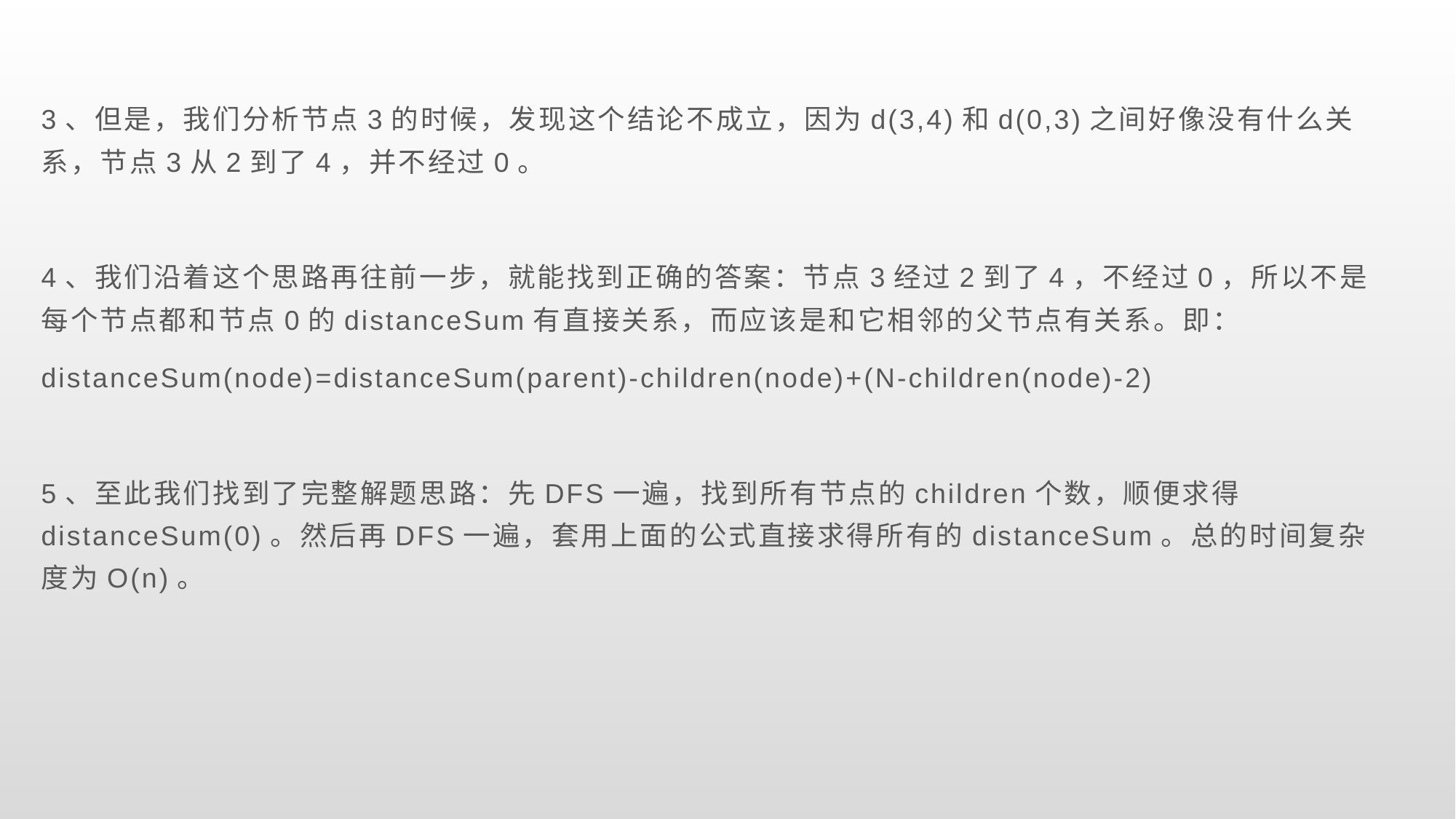

3、但是，我们分析节点3的时候，发现这个结论不成立，因为d(3,4)和d(0,3)之间好像没有什么关系，节点3从2到了4，并不经过0。

4、我们沿着这个思路再往前一步，就能找到正确的答案：节点3经过2到了4，不经过0，所以不是每个节点都和节点0的distanceSum有直接关系，而应该是和它相邻的父节点有关系。即：
distanceSum(node)=distanceSum(parent)-children(node)+(N-children(node)-2)

5、至此我们找到了完整解题思路：先DFS一遍，找到所有节点的children个数，顺便求得distanceSum(0)。然后再DFS一遍，套用上面的公式直接求得所有的distanceSum。总的时间复杂度为O(n)。